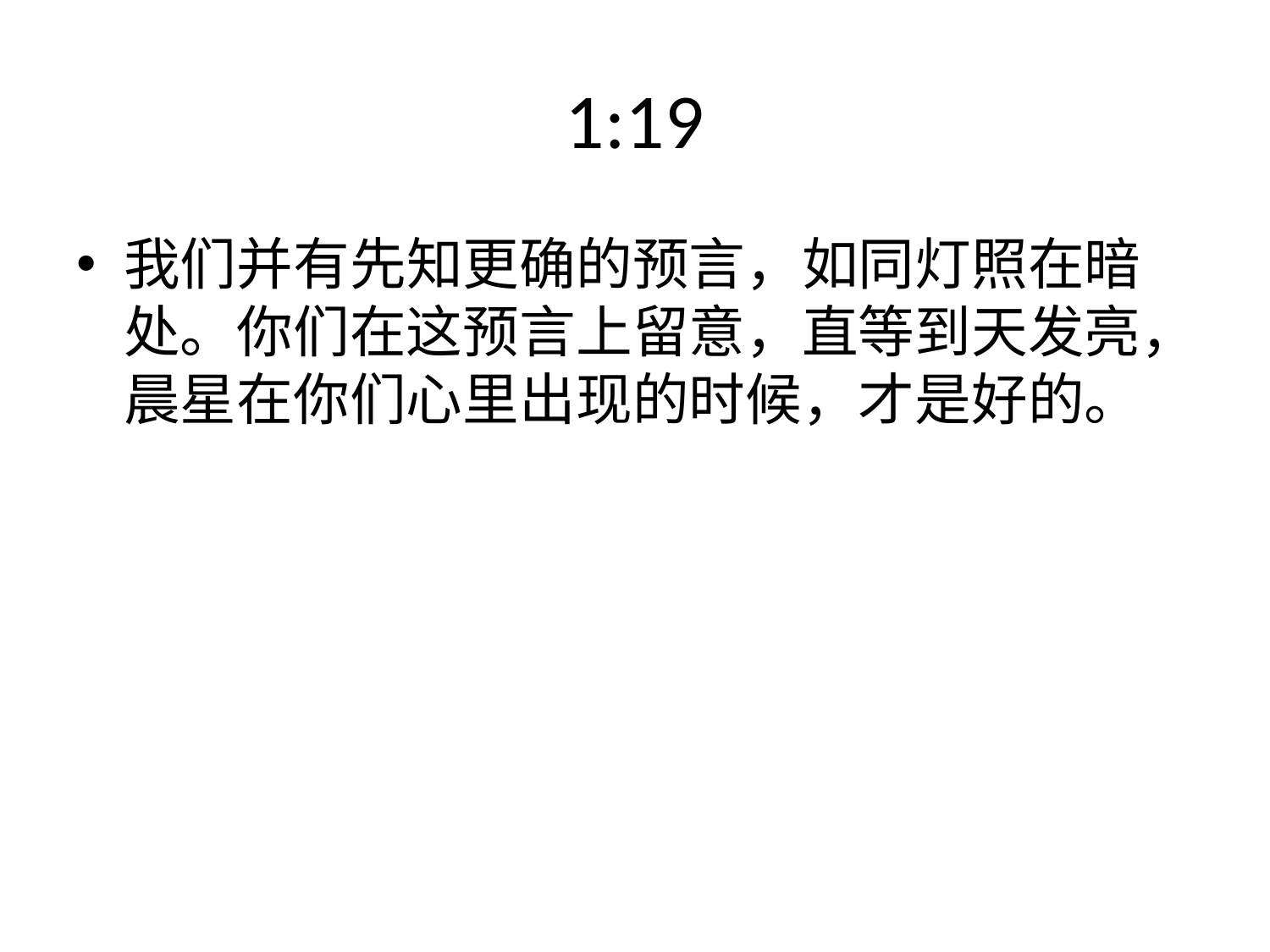

# 1:19
我们并有先知更确的预言，如同灯照在暗处。你们在这预言上留意，直等到天发亮，晨星在你们心里出现的时候，才是好的。